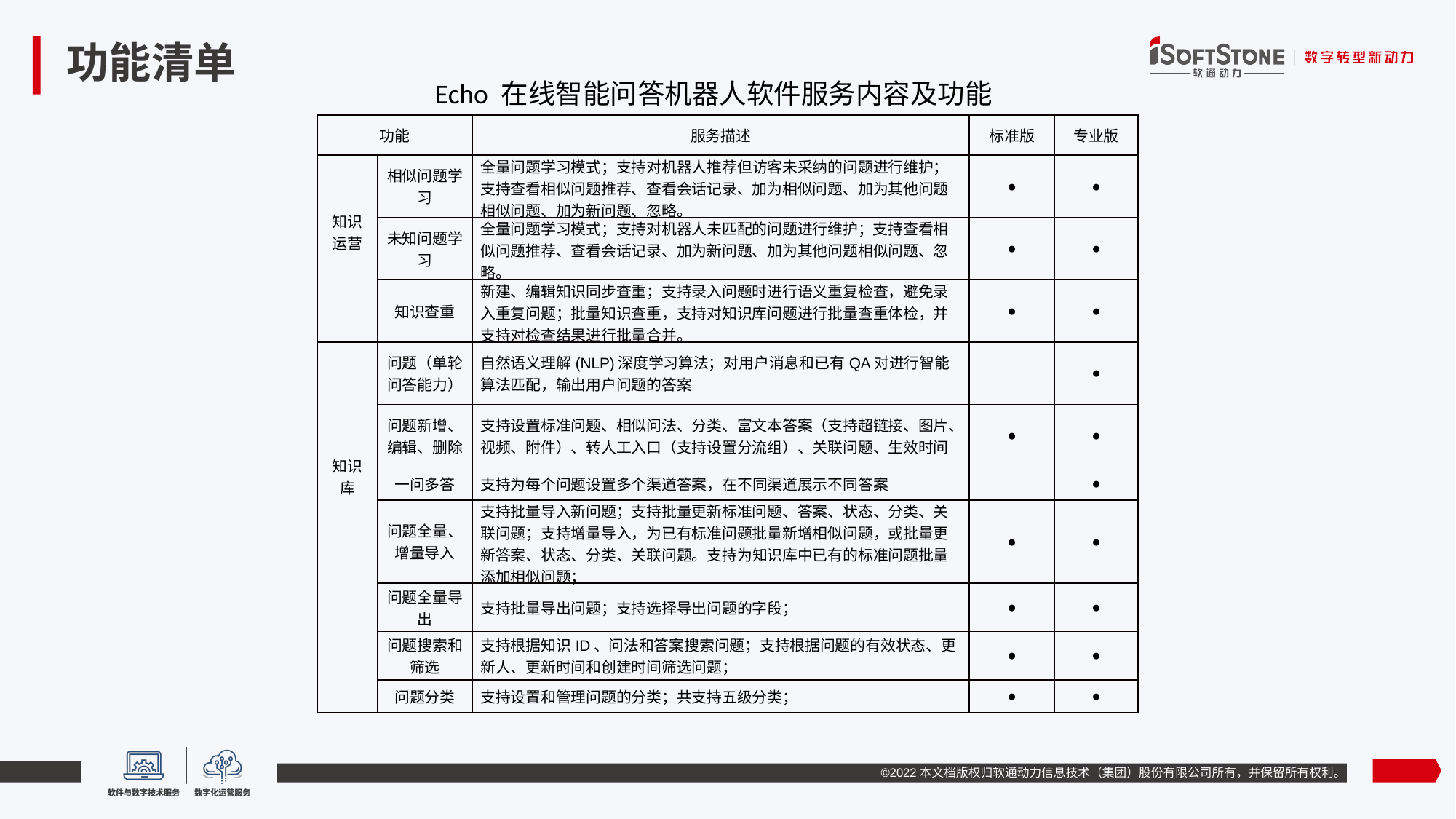

# 功能清单
Echo 在线智能问答机器人软件服务内容及功能
| 功能 |  | 服务描述 | 标准版 | 专业版 |
| --- | --- | --- | --- | --- |
| 知识运营 | 相似问题学习 | 全量问题学习模式；支持对机器人推荐但访客未采纳的问题进行维护；支持查看相似问题推荐、查看会话记录、加为相似问题、加为其他问题相似问题、加为新问题、忽略。 | ● | ● |
|  | 未知问题学习 | 全量问题学习模式；支持对机器人未匹配的问题进行维护；支持查看相似问题推荐、查看会话记录、加为新问题、加为其他问题相似问题、忽略。 | ● | ● |
|  | 知识查重 | 新建、编辑知识同步查重；支持录入问题时进行语义重复检查，避免录入重复问题；批量知识查重，支持对知识库问题进行批量查重体检，并支持对检查结果进行批量合并。 | ● | ● |
| 知识库 | 问题（单轮问答能力） | 自然语义理解(NLP)深度学习算法；对用户消息和已有QA对进行智能算法匹配，输出用户问题的答案 |  | ● |
|  | 问题新增、编辑、删除 | 支持设置标准问题、相似问法、分类、富文本答案（支持超链接、图片、视频、附件）、转人工入口（支持设置分流组）、关联问题、生效时间 | ● | ● |
|  | 一问多答 | 支持为每个问题设置多个渠道答案，在不同渠道展示不同答案 |  | ● |
|  | 问题全量、增量导入 | 支持批量导入新问题；支持批量更新标准问题、答案、状态、分类、关联问题；支持增量导入，为已有标准问题批量新增相似问题，或批量更新答案、状态、分类、关联问题。支持为知识库中已有的标准问题批量添加相似问题； | ● | ● |
|  | 问题全量导出 | 支持批量导出问题；支持选择导出问题的字段； | ● | ● |
|  | 问题搜索和筛选 | 支持根据知识ID、问法和答案搜索问题；支持根据问题的有效状态、更新人、更新时间和创建时间筛选问题； | ● | ● |
|  | 问题分类 | 支持设置和管理问题的分类；共支持五级分类； | ● | ● |
6